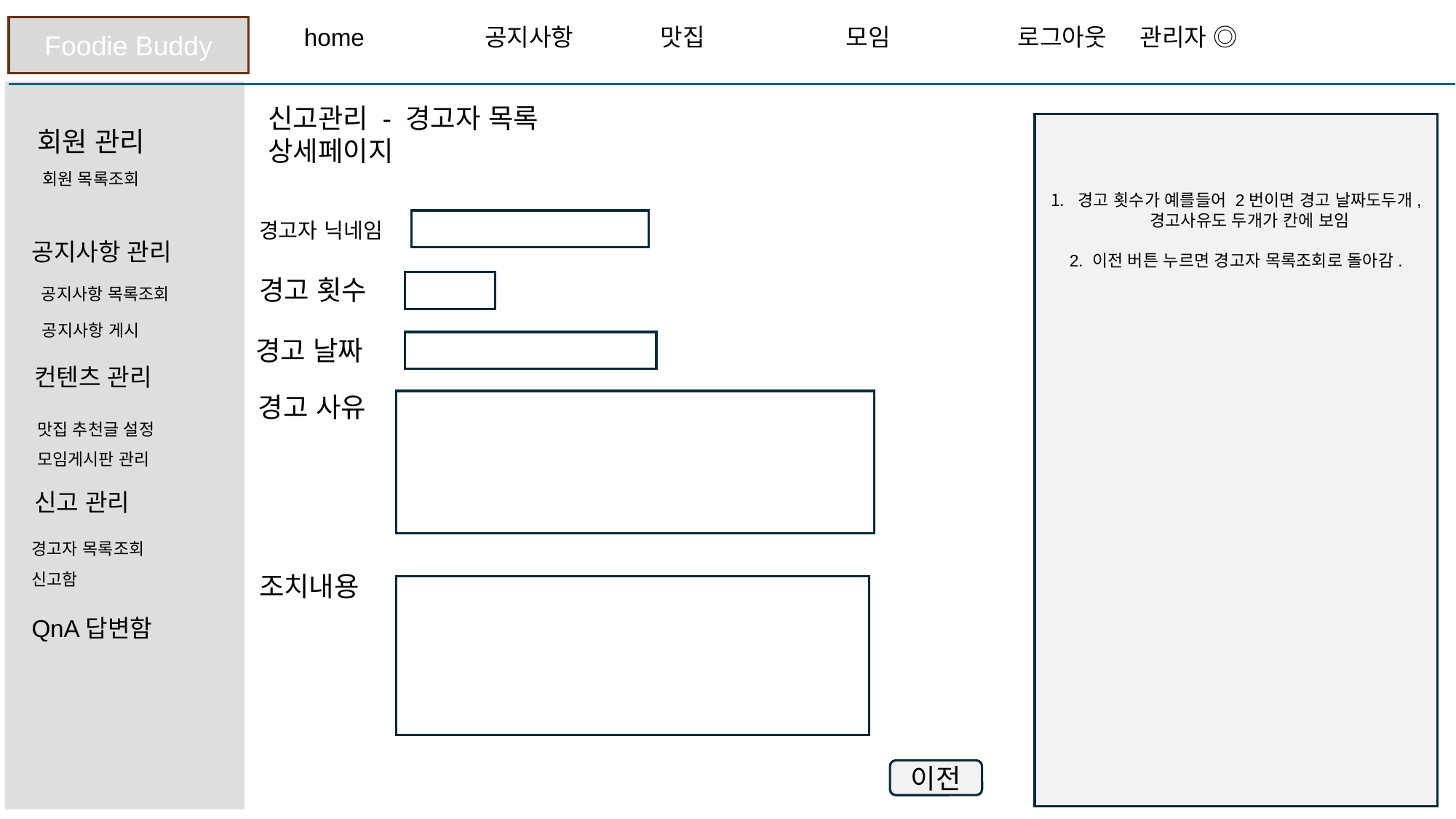

Foodie Buddy
        home                 공지사항             맛집                     모임                   로그아웃     관리자 ◎

신고관리 - 경고자 목록 상세페이지
경고 횟수가 예를들어 2번이면 경고 날짜도두개, 경고사유도 두개가 칸에 보임

2. 이전 버튼 누르면 경고자 목록조회로 돌아감.

회원 관리
회원 목록조회

경고자 닉네임
공지사항 관리
경고 횟수

공지사항 목록조회
공지사항 게시
경고 날짜

컨텐츠 관리
경고 사유

맛집 추천글 설정
모임게시판 관리
신고 관리
경고자 목록조회
신고함
조치내용

QnA답변함
이전